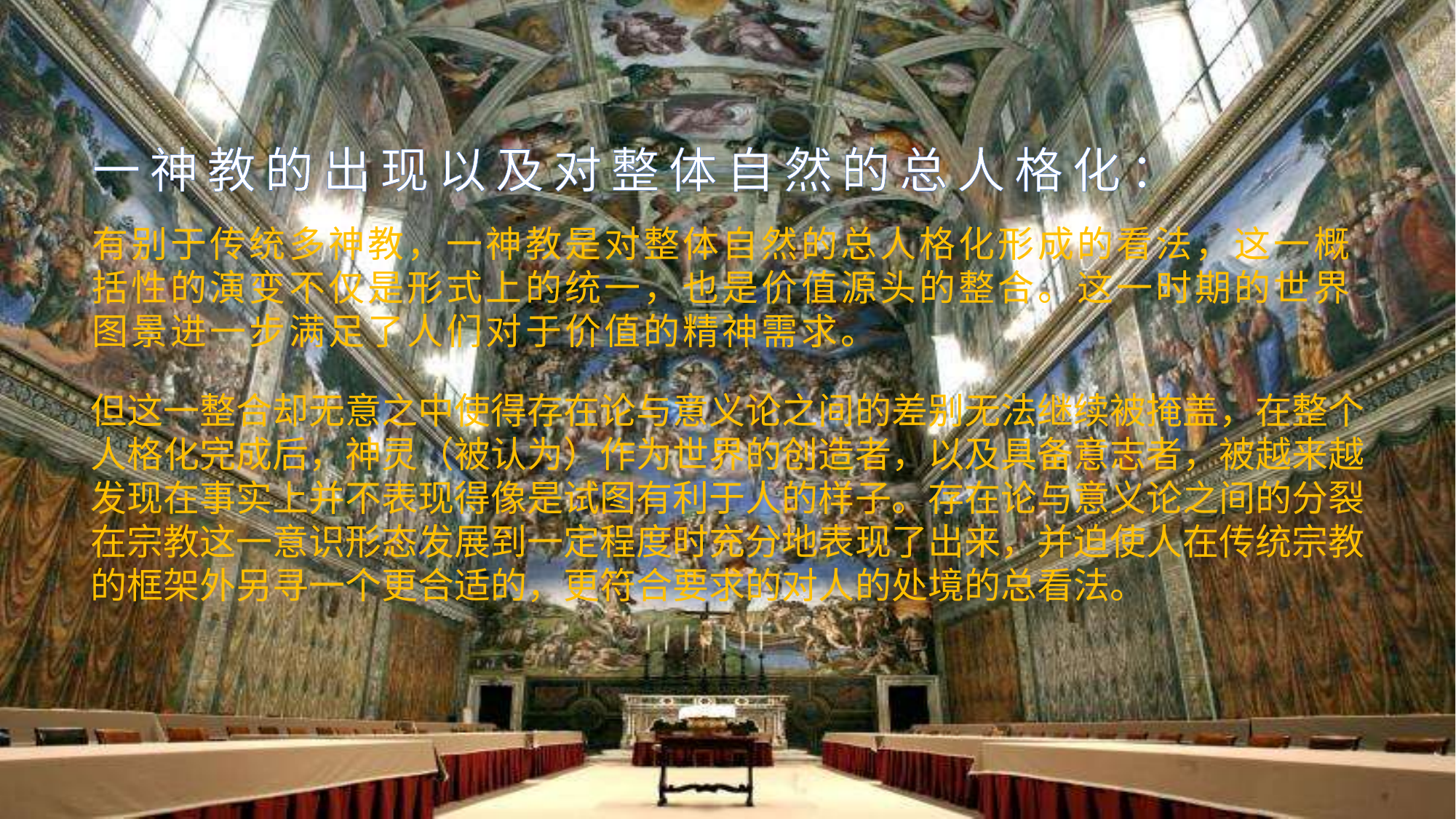

# 一神教的出现以及对整体自然的总人格化：
有别于传统多神教，一神教是对整体自然的总人格化形成的看法，这一概括性的演变不仅是形式上的统一，也是价值源头的整合。这一时期的世界图景进一步满足了人们对于价值的精神需求。
但这一整合却无意之中使得存在论与意义论之间的差别无法继续被掩盖，在整个人格化完成后，神灵（被认为）作为世界的创造者，以及具备意志者，被越来越发现在事实上并不表现得像是试图有利于人的样子。存在论与意义论之间的分裂在宗教这一意识形态发展到一定程度时充分地表现了出来，并迫使人在传统宗教的框架外另寻一个更合适的，更符合要求的对人的处境的总看法。